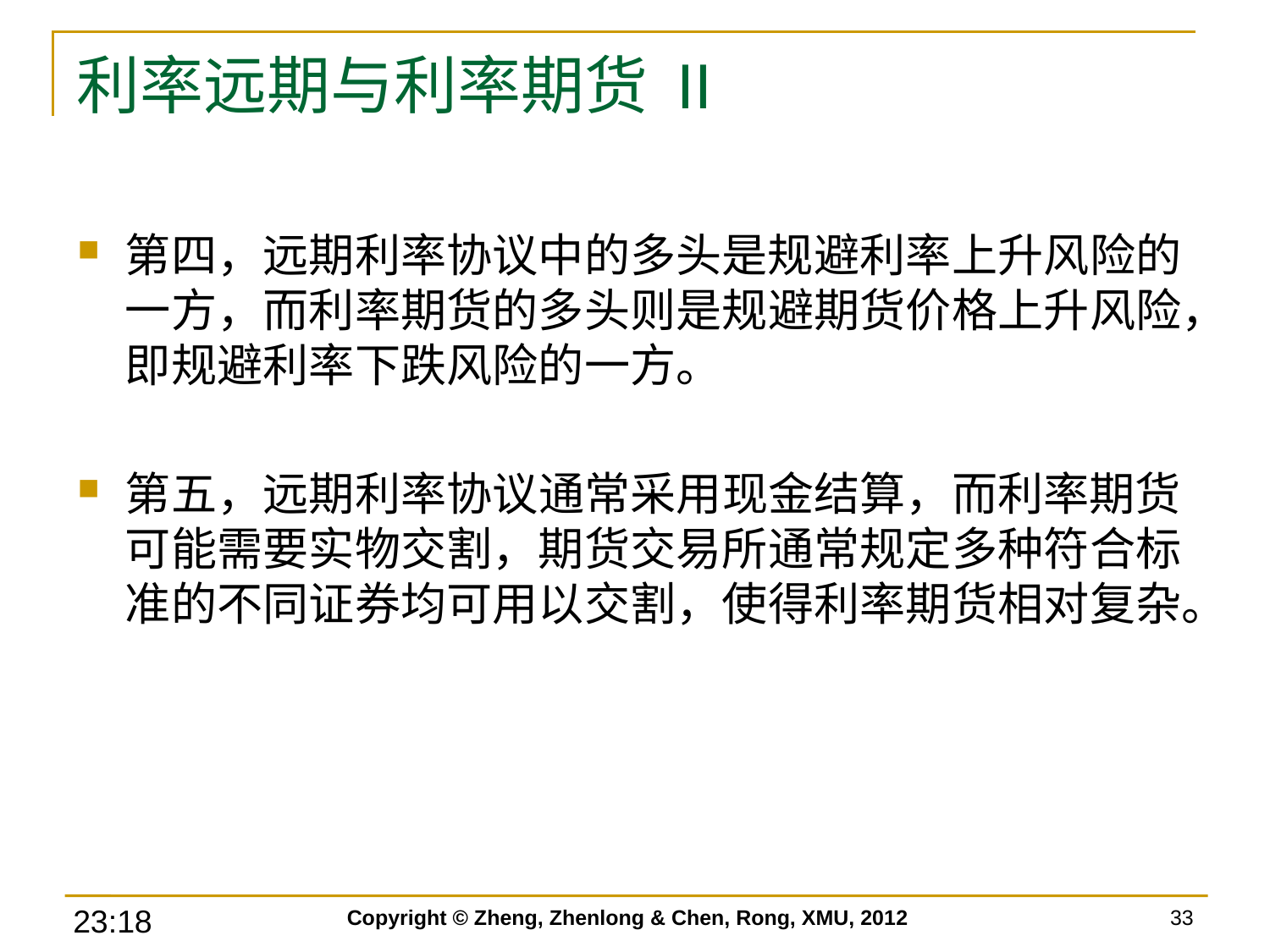

# 利率远期与利率期货 II

第四，远期利率协议中的多头是规避利率上升风险的一方，而利率期货的多头则是规避期货价格上升风险，即规避利率下跌风险的一方。

第五，远期利率协议通常采用现金结算，而利率期货可能需要实物交割，期货交易所通常规定多种符合标准的不同证券均可用以交割，使得利率期货相对复杂。
Copyright © Zheng, Zhenlong & Chen, Rong, XMU, 2012
33